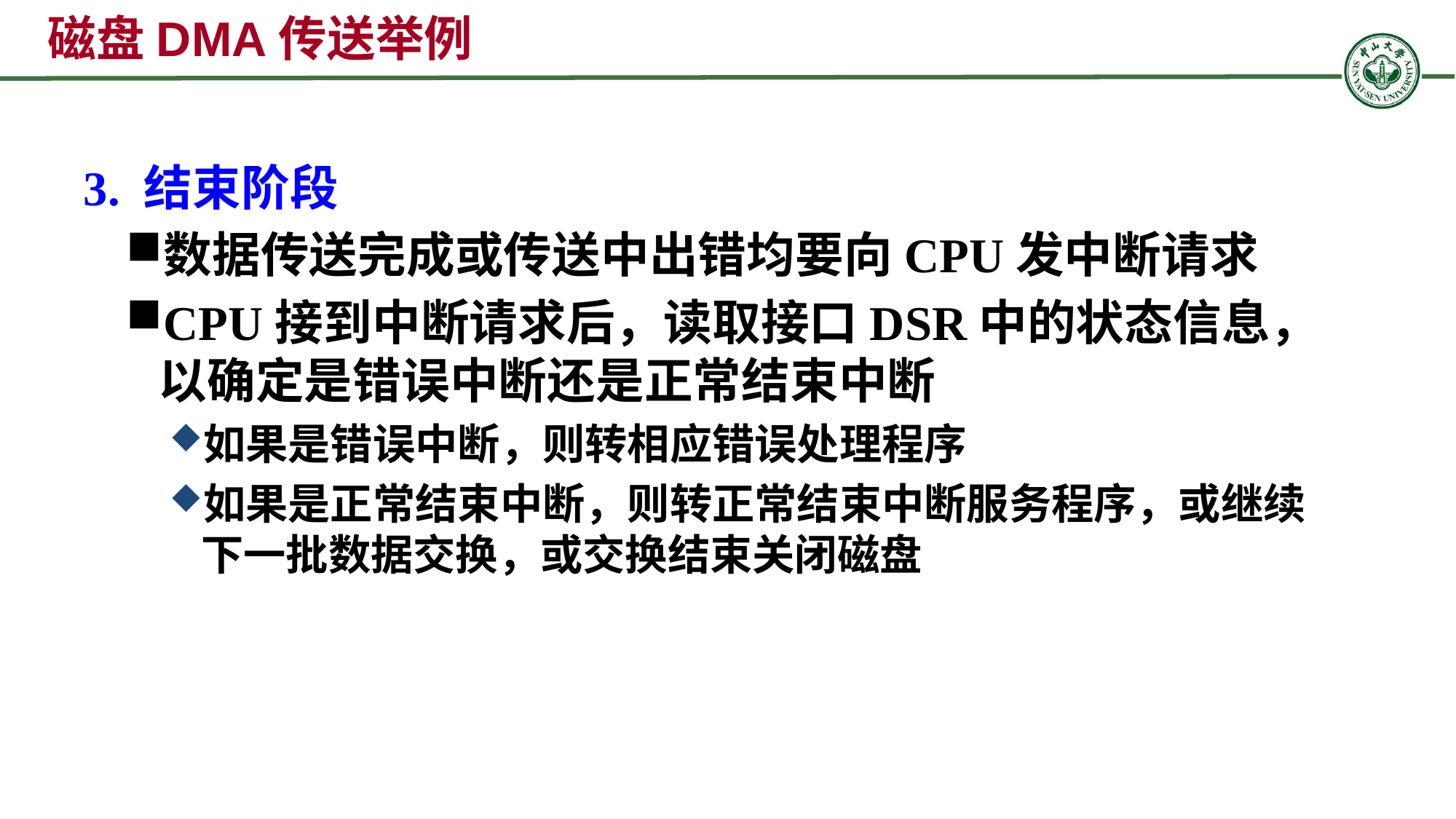

磁盘DMA传送举例

3. 结束阶段
数据传送完成或传送中出错均要向CPU发中断请求
CPU接到中断请求后，读取接口DSR中的状态信息，以确定是错误中断还是正常结束中断
如果是错误中断，则转相应错误处理程序
如果是正常结束中断，则转正常结束中断服务程序，或继续下一批数据交换，或交换结束关闭磁盘